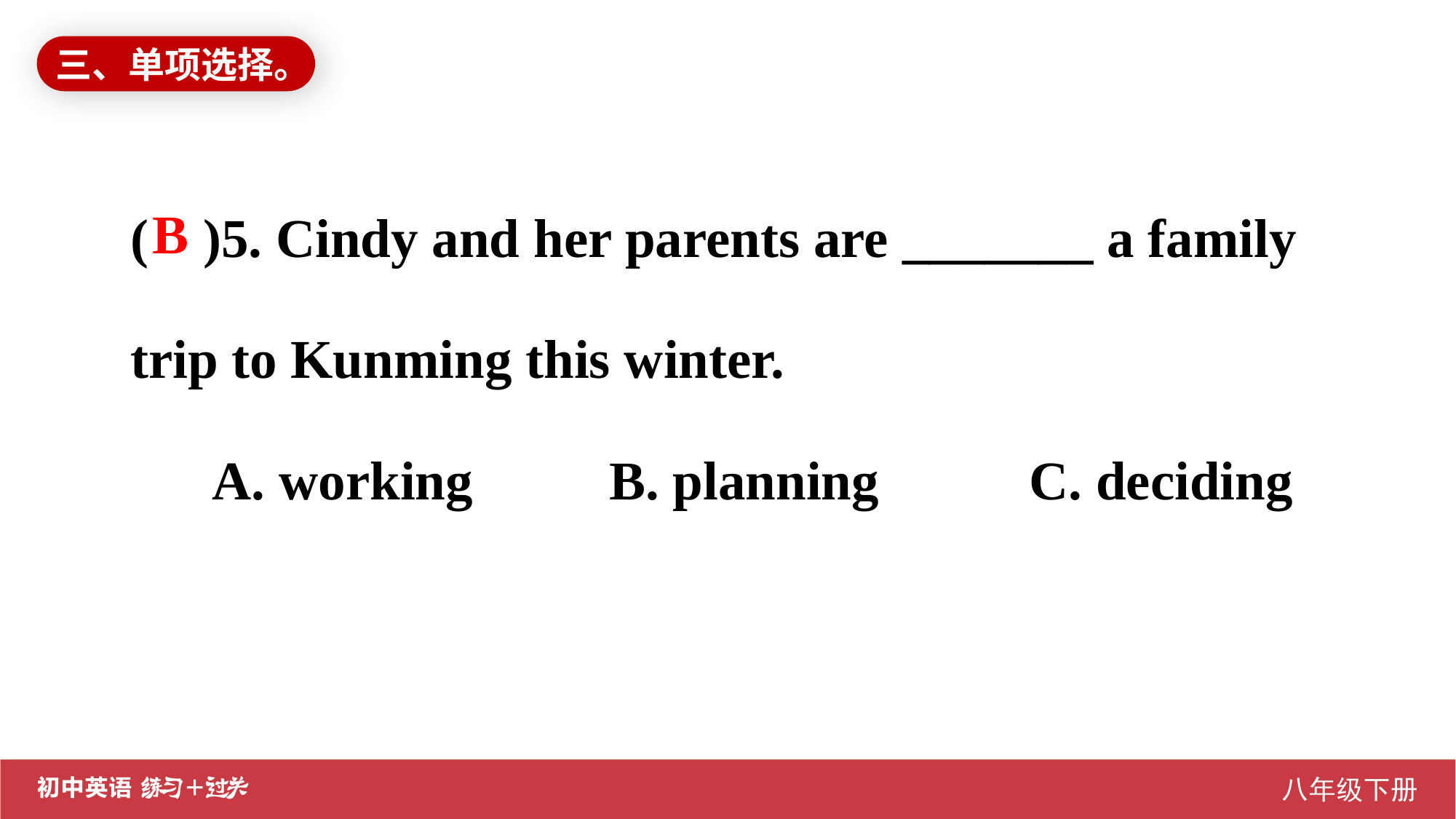

三、单项选择。
(    )5. Cindy and her parents are _______ a family trip to Kunming this winter.
      A. working          B. planning           C. deciding
B